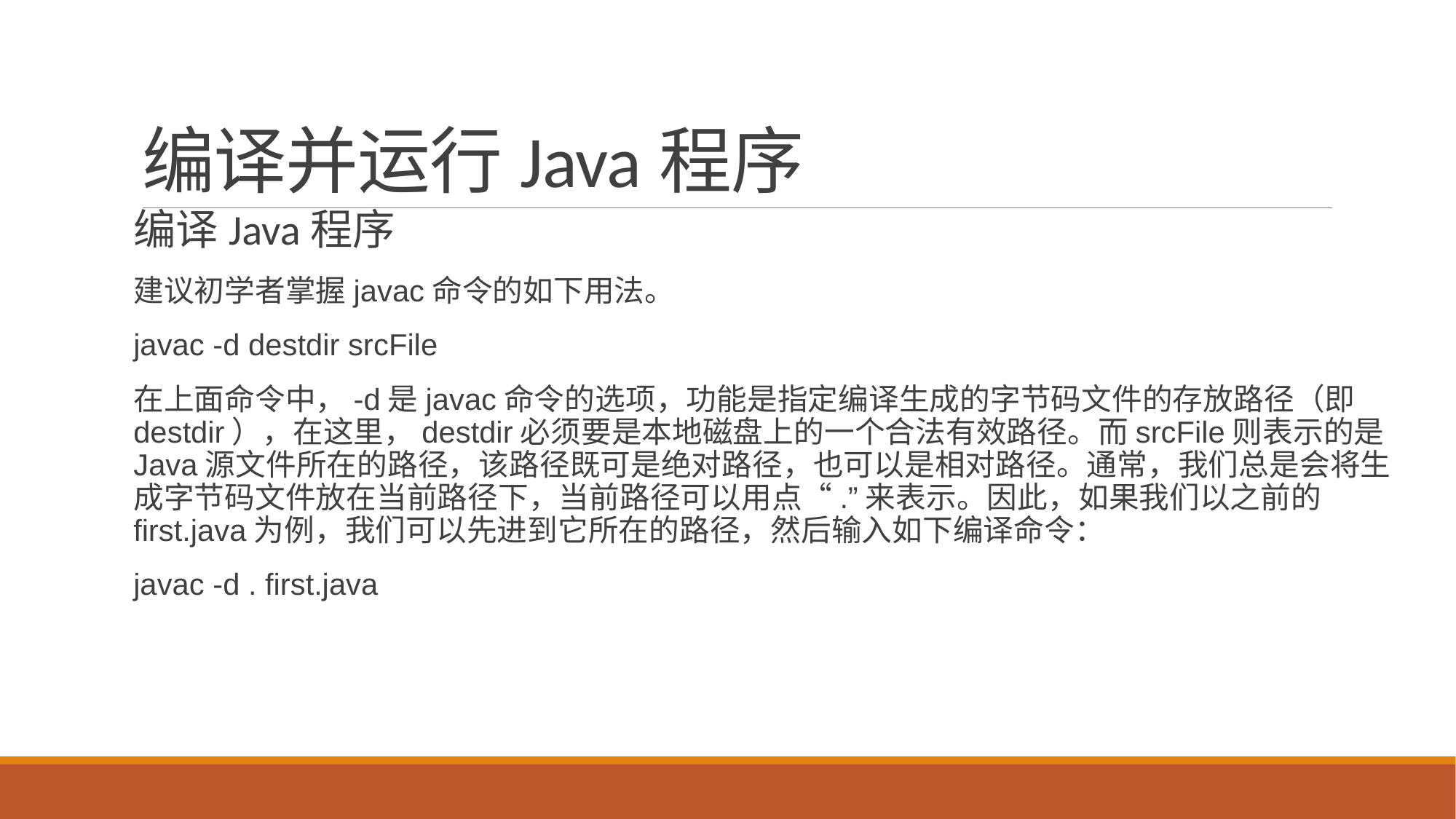

# 编译并运行Java程序
编译Java程序
建议初学者掌握javac命令的如下用法。
javac -d destdir srcFile
在上面命令中，-d是javac命令的选项，功能是指定编译生成的字节码文件的存放路径（即destdir），在这里，destdir必须要是本地磁盘上的一个合法有效路径。而srcFile则表示的是Java源文件所在的路径，该路径既可是绝对路径，也可以是相对路径。通常，我们总是会将生成字节码文件放在当前路径下，当前路径可以用点“.”来表示。因此，如果我们以之前的first.java为例，我们可以先进到它所在的路径，然后输入如下编译命令：
javac -d . first.java